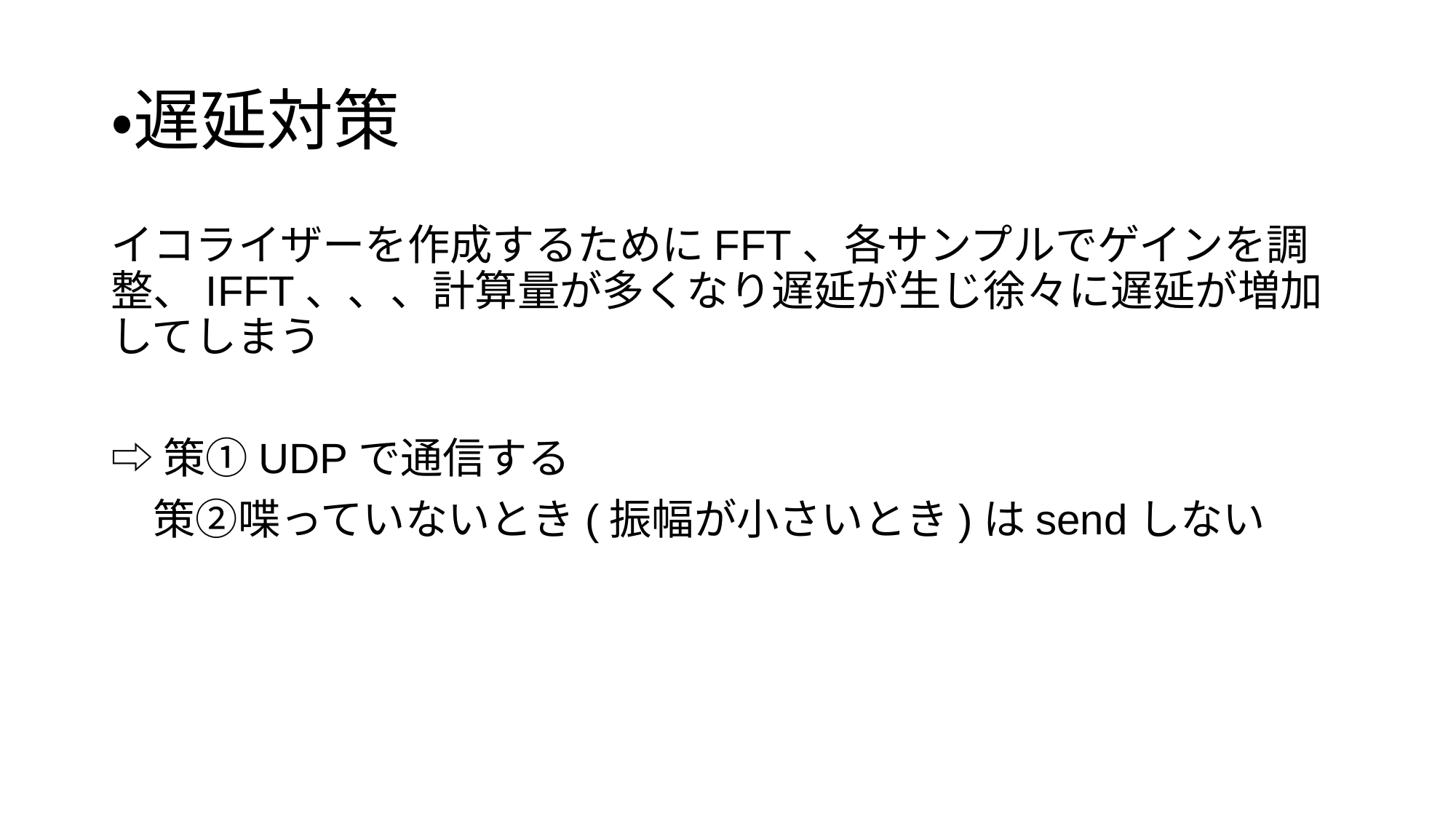

# ・遅延対策
イコライザーを作成するためにFFT、各サンプルでゲインを調整、IFFT、、、計算量が多くなり遅延が生じ徐々に遅延が増加してしまう

⇨策①UDPで通信する
　策②喋っていないとき(振幅が小さいとき)はsendしない